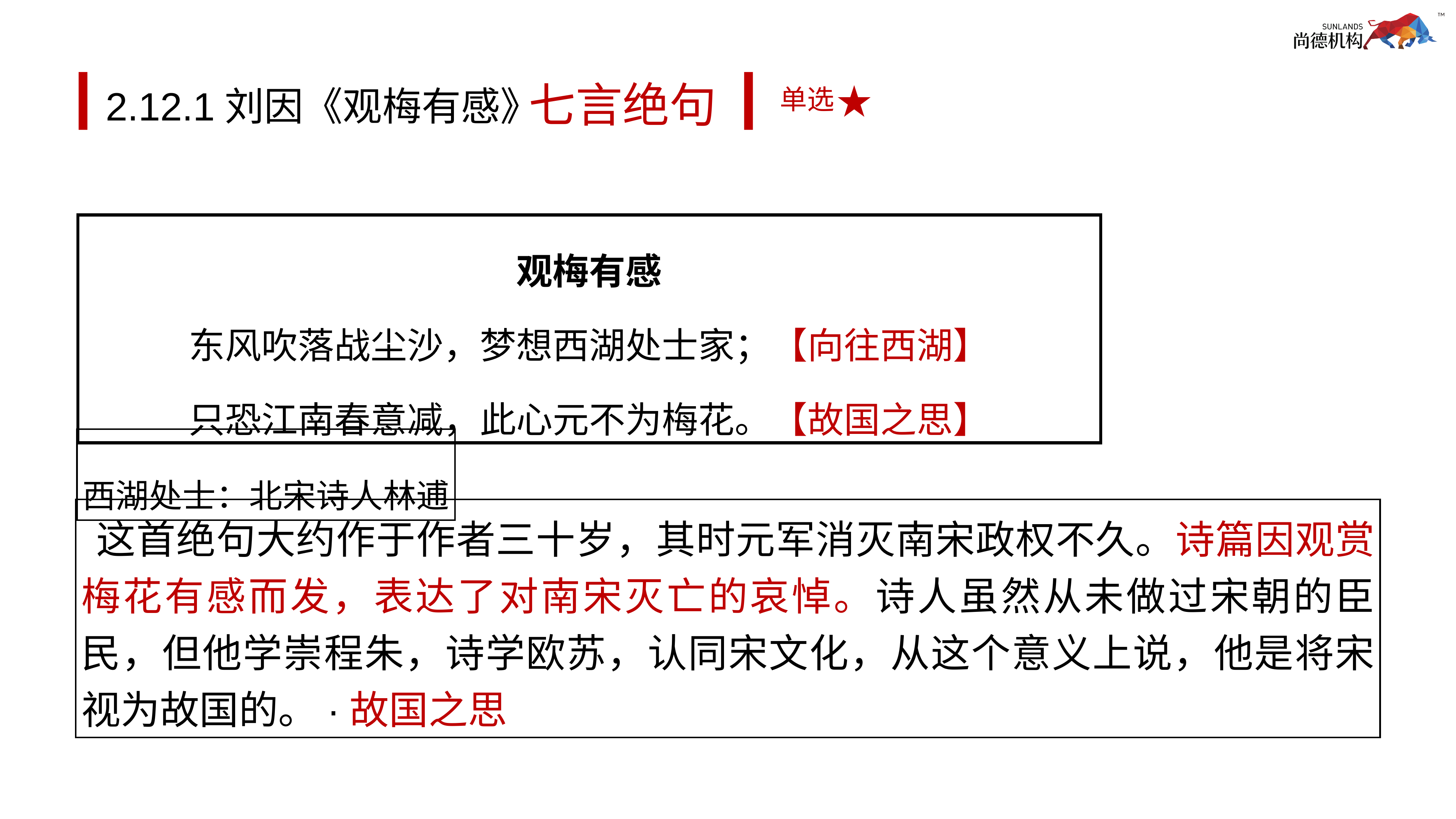

# 2.12.1刘因《观梅有感》
七言绝句
单选

观梅有感
东风吹落战尘沙，梦想西湖处士家；【向往西湖】
只恐江南春意减，此心元不为梅花。【故国之思】
西湖处士：北宋诗人林逋
这首绝句大约作于作者三十岁，其时元军消灭南宋政权不久。诗篇因观赏梅花有感而发，表达了对南宋灭亡的哀悼。诗人虽然从未做过宋朝的臣民，但他学崇程朱，诗学欧苏，认同宋文化，从这个意义上说，他是将宋视为故国的。·故国之思